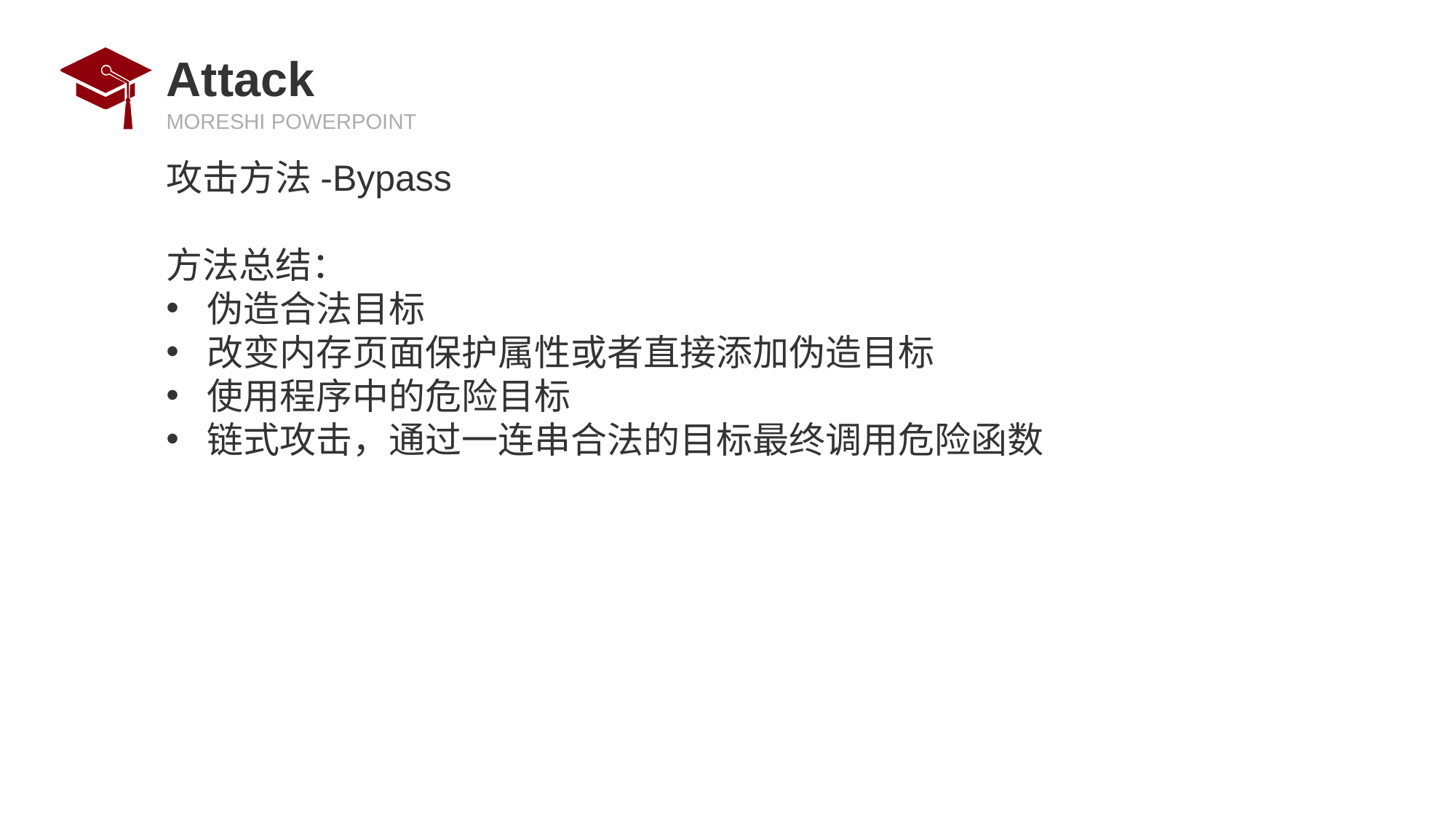

# Attack
攻击方法-Bypass

方法总结：
伪造合法目标
改变内存页面保护属性或者直接添加伪造目标
使用程序中的危险目标
链式攻击，通过一连串合法的目标最终调用危险函数